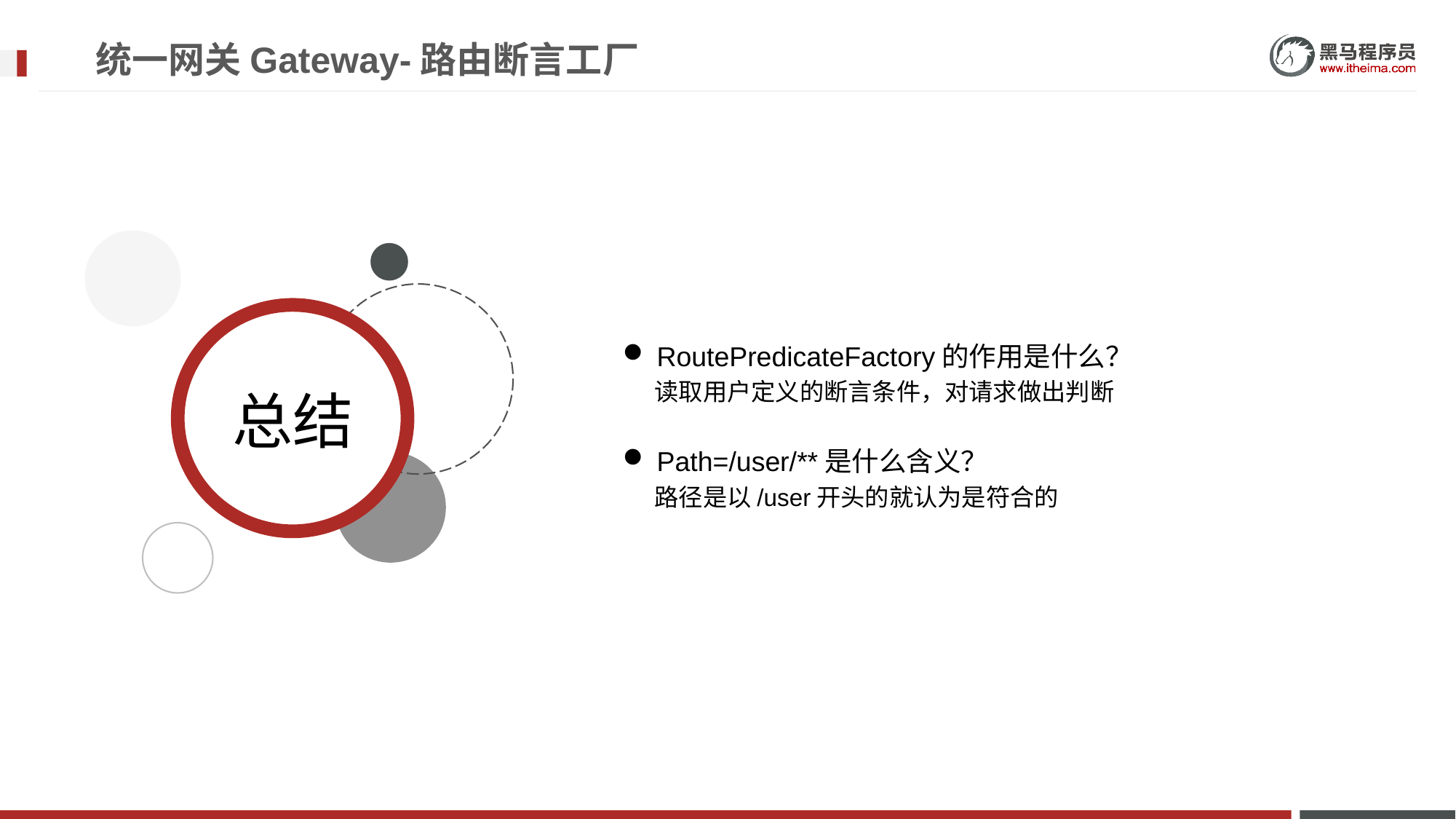

# 统一网关Gateway-路由断言工厂
RoutePredicateFactory的作用是什么？
读取用户定义的断言条件，对请求做出判断
Path=/user/**是什么含义？
路径是以/user开头的就认为是符合的